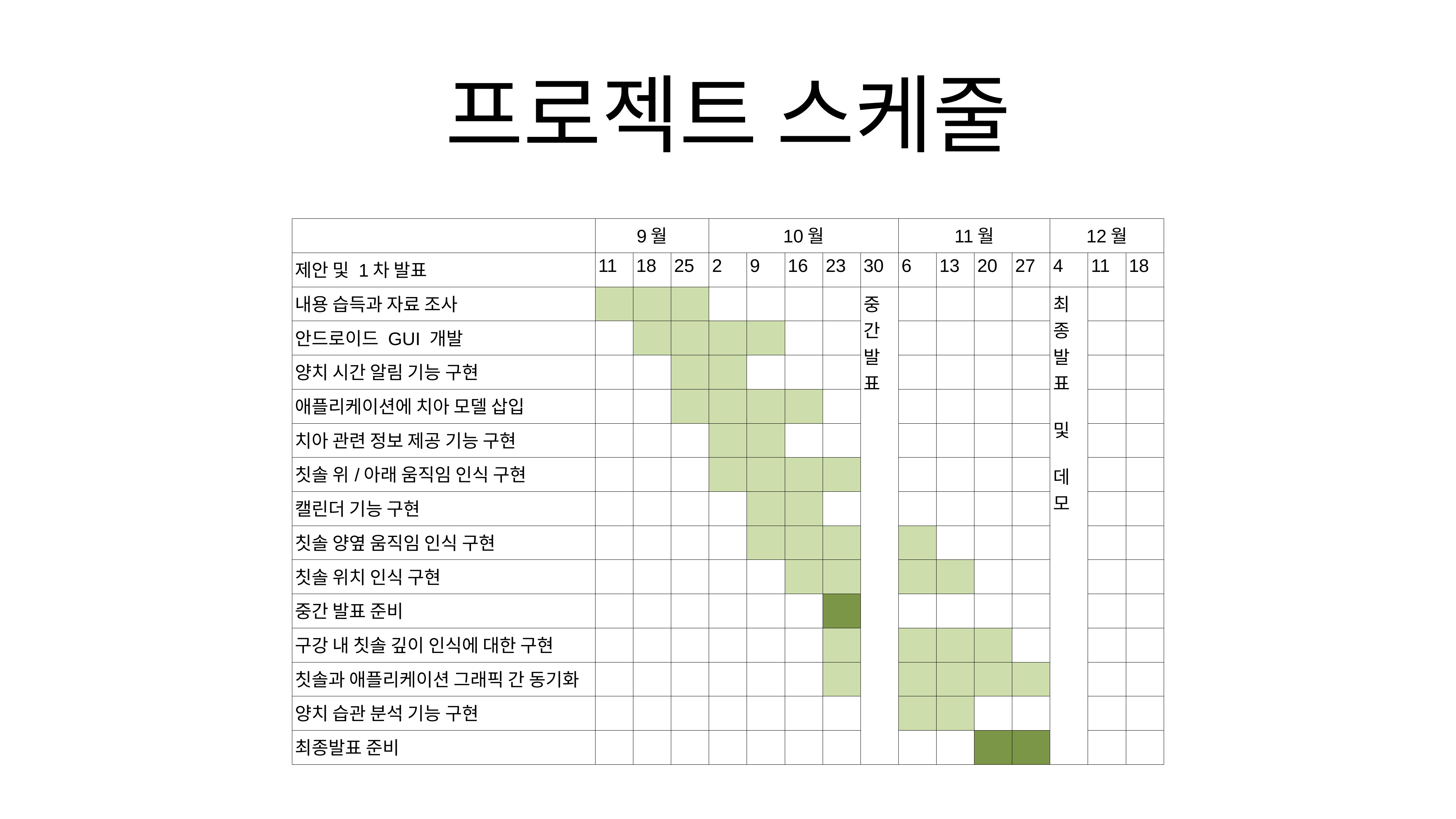

# 프로젝트 스케줄
|  | 9월 |  |  | 10월 |  |  |  |  | 11월 |  |  |  | 12월 |  |  |
| --- | --- | --- | --- | --- | --- | --- | --- | --- | --- | --- | --- | --- | --- | --- | --- |
| 제안 및 1차 발표 | 11 | 18 | 25 | 2 | 9 | 16 | 23 | 30 | 6 | 13 | 20 | 27 | 4 | 11 | 18 |
| 내용 습득과 자료 조사 |  |  |  |  |  |  |  | 중간 발표 |  |  |  |  | 최종 발표 및 데모 |  |  |
| 안드로이드 GUI 개발 |  |  |  |  |  |  |  |  |  |  |  |  |  |  |  |
| 양치 시간 알림 기능 구현 |  |  |  |  |  |  |  |  |  |  |  |  |  |  |  |
| 애플리케이션에 치아 모델 삽입 |  |  |  |  |  |  |  |  |  |  |  |  |  |  |  |
| 치아 관련 정보 제공 기능 구현 |  |  |  |  |  |  |  |  |  |  |  |  |  |  |  |
| 칫솔 위/아래 움직임 인식 구현 |  |  |  |  |  |  |  |  |  |  |  |  |  |  |  |
| 캘린더 기능 구현 |  |  |  |  |  |  |  |  |  |  |  |  |  |  |  |
| 칫솔 양옆 움직임 인식 구현 |  |  |  |  |  |  |  |  |  |  |  |  |  |  |  |
| 칫솔 위치 인식 구현 |  |  |  |  |  |  |  |  |  |  |  |  |  |  |  |
| 중간 발표 준비 |  |  |  |  |  |  |  |  |  |  |  |  |  |  |  |
| 구강 내 칫솔 깊이 인식에 대한 구현 |  |  |  |  |  |  |  |  |  |  |  |  |  |  |  |
| 칫솔과 애플리케이션 그래픽 간 동기화 |  |  |  |  |  |  |  |  |  |  |  |  |  |  |  |
| 양치 습관 분석 기능 구현 |  |  |  |  |  |  |  |  |  |  |  |  |  |  |  |
| 최종발표 준비 |  |  |  |  |  |  |  |  |  |  |  |  |  |  |  |